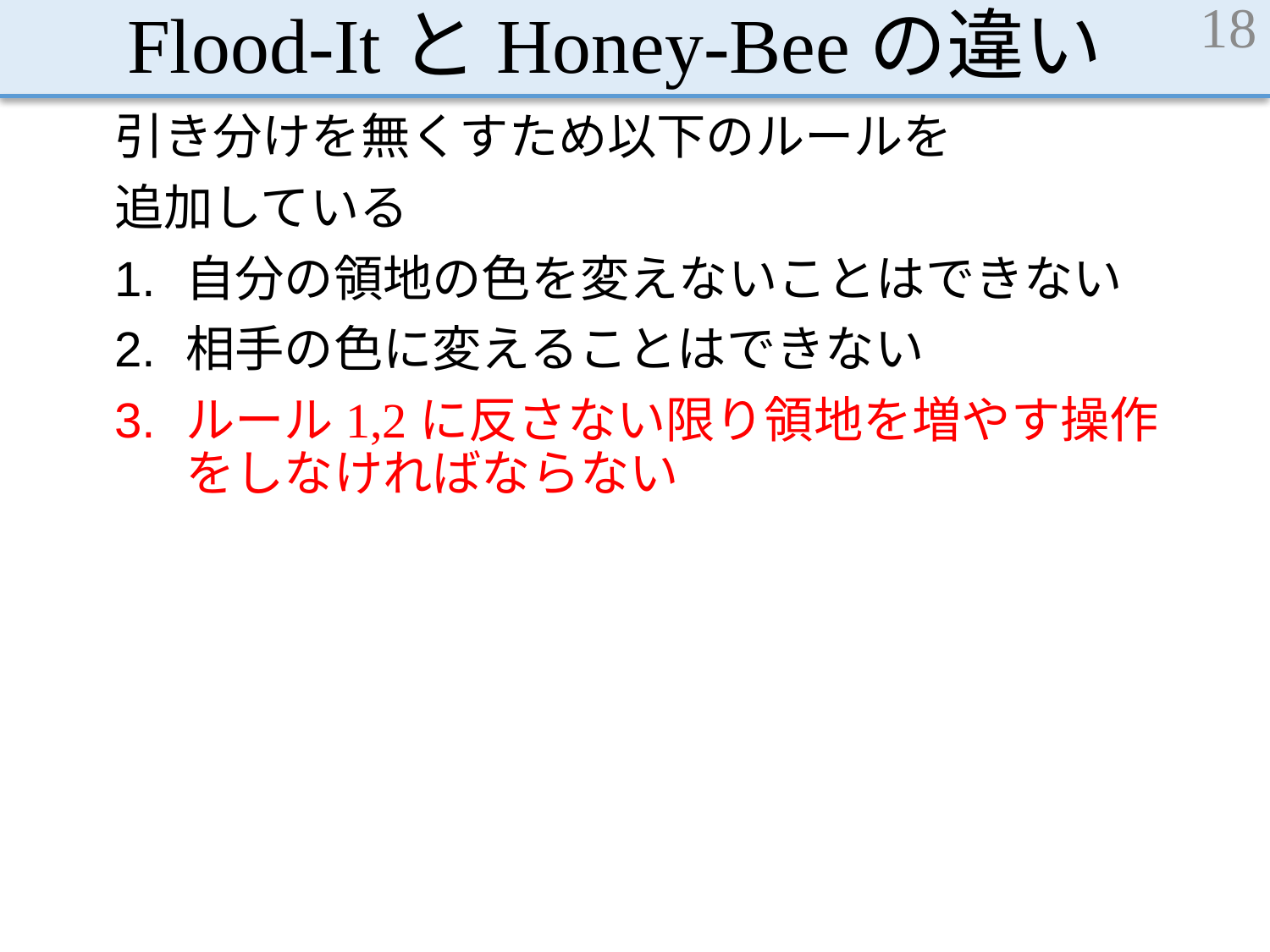

# Flood-ItとHoney-Beeの違い
18
引き分けを無くすため以下のルールを
追加している
自分の領地の色を変えないことはできない
相手の色に変えることはできない
ルール1,2に反さない限り領地を増やす操作をしなければならない